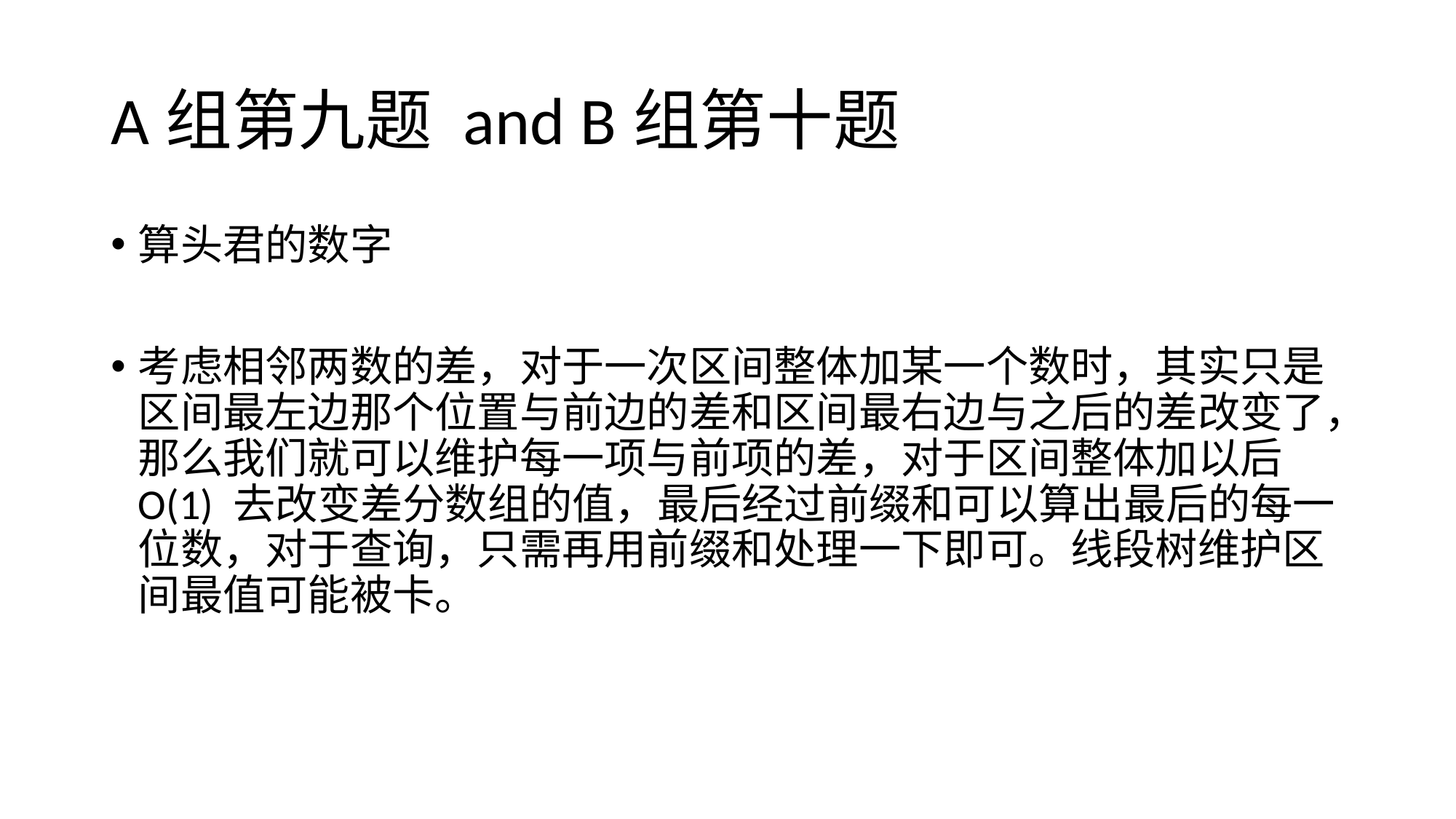

# A组第九题 and B组第十题
算头君的数字

考虑相邻两数的差，对于一次区间整体加某一个数时，其实只是区间最左边那个位置与前边的差和区间最右边与之后的差改变了，那么我们就可以维护每一项与前项的差，对于区间整体加以后O(1) 去改变差分数组的值，最后经过前缀和可以算出最后的每一位数，对于查询，只需再用前缀和处理一下即可。线段树维护区间最值可能被卡。